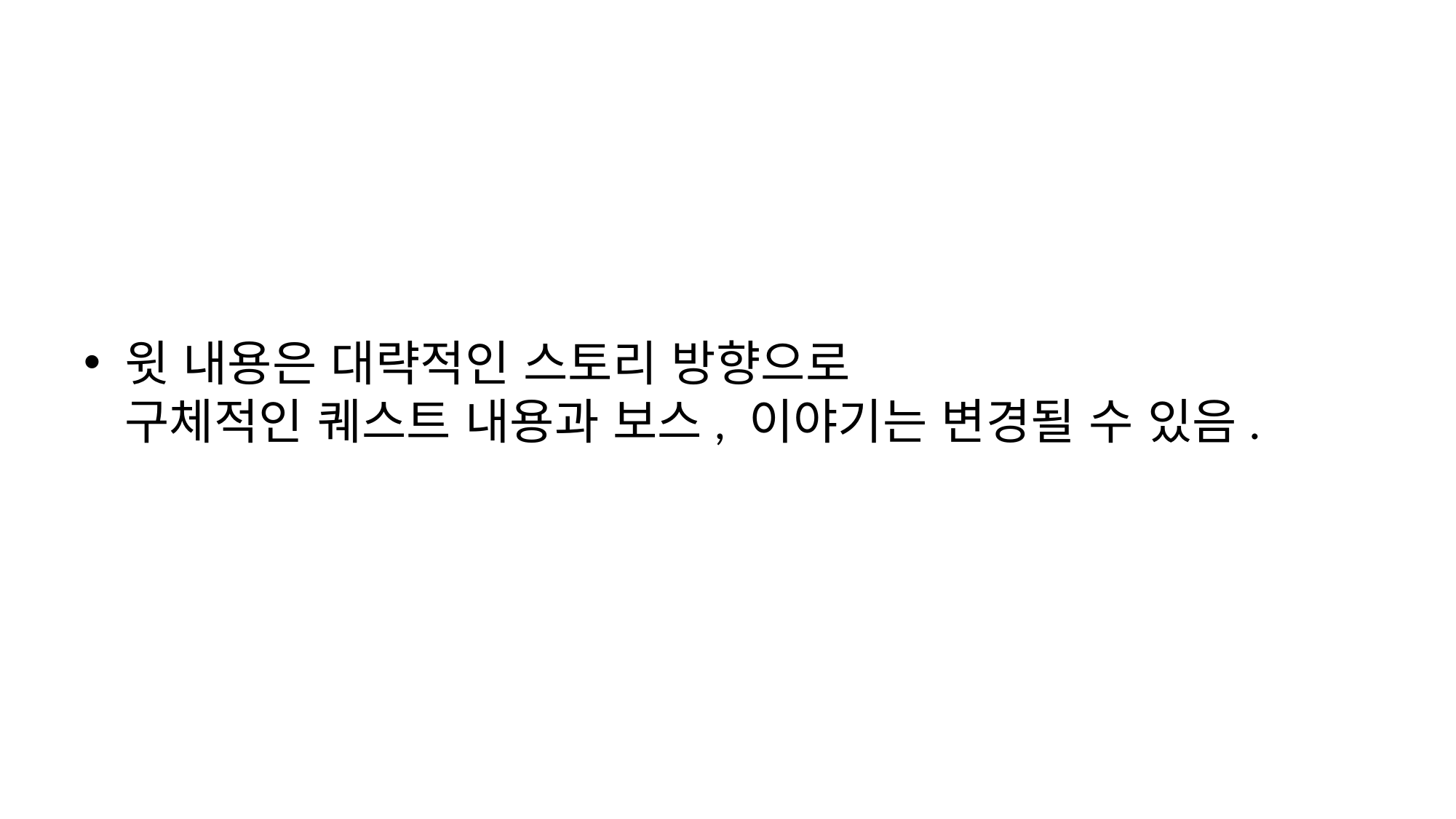

윗 내용은 대략적인 스토리 방향으로
구체적인 퀘스트 내용과 보스, 이야기는 변경될 수 있음.